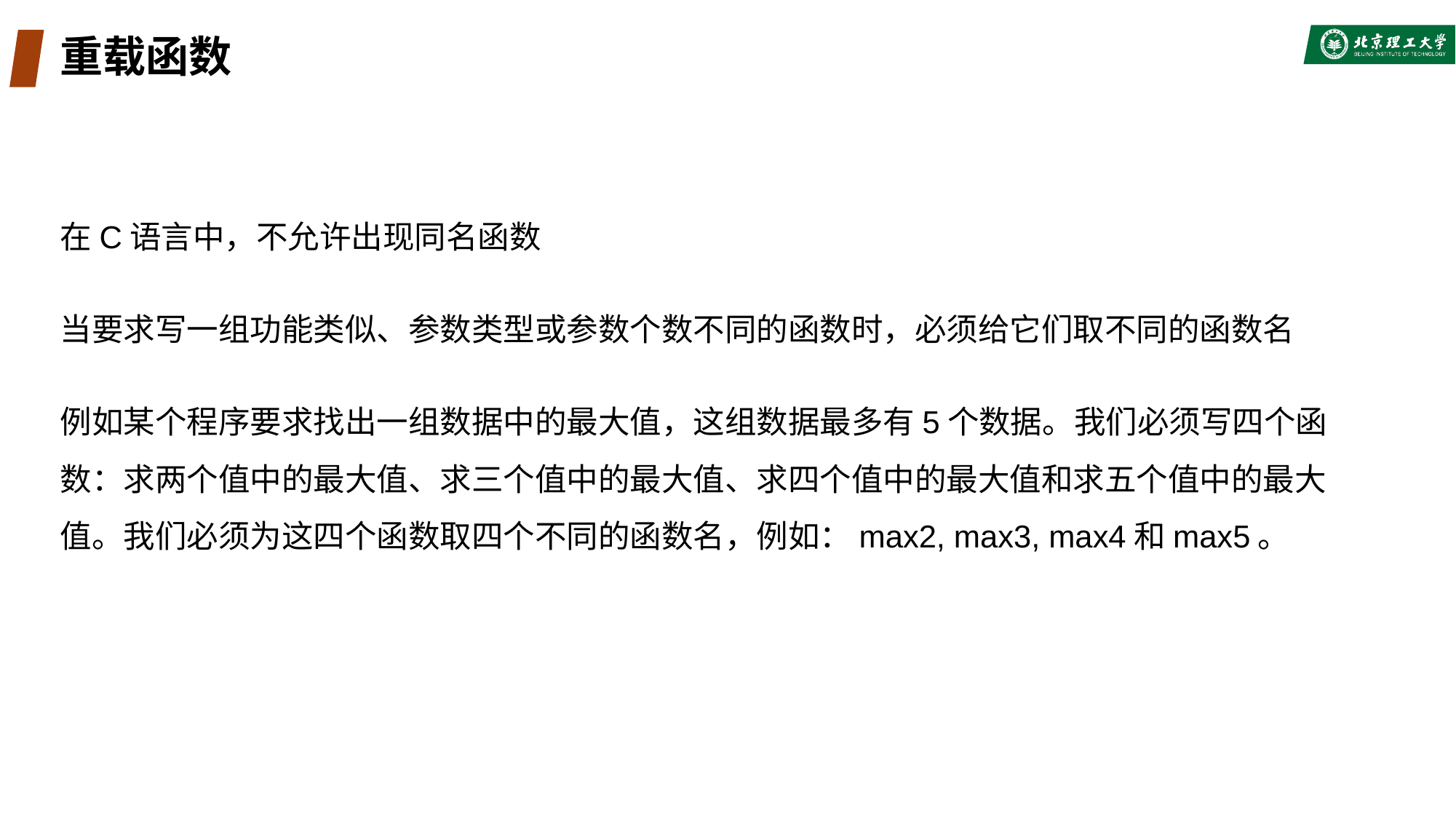

# 重载函数
在C语言中，不允许出现同名函数
当要求写一组功能类似、参数类型或参数个数不同的函数时，必须给它们取不同的函数名
例如某个程序要求找出一组数据中的最大值，这组数据最多有5个数据。我们必须写四个函数：求两个值中的最大值、求三个值中的最大值、求四个值中的最大值和求五个值中的最大值。我们必须为这四个函数取四个不同的函数名，例如：max2, max3, max4和max5。